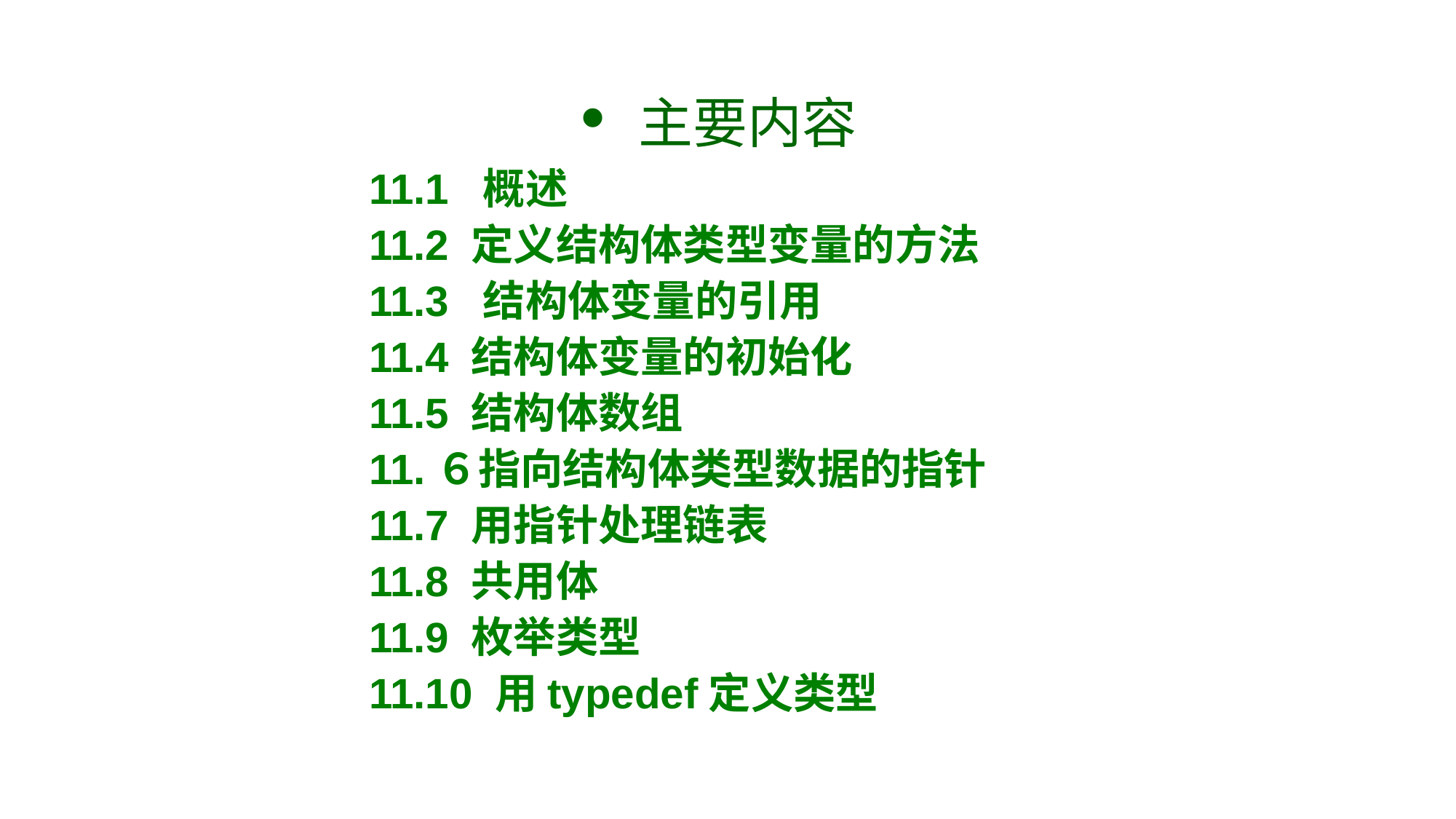

# 主要内容
11.1  概述
11.2 定义结构体类型变量的方法
11.3  结构体变量的引用
11.4 结构体变量的初始化
11.5 结构体数组
11.６指向结构体类型数据的指针
11.7 用指针处理链表
11.8 共用体
11.9 枚举类型
11.10 用typedef定义类型